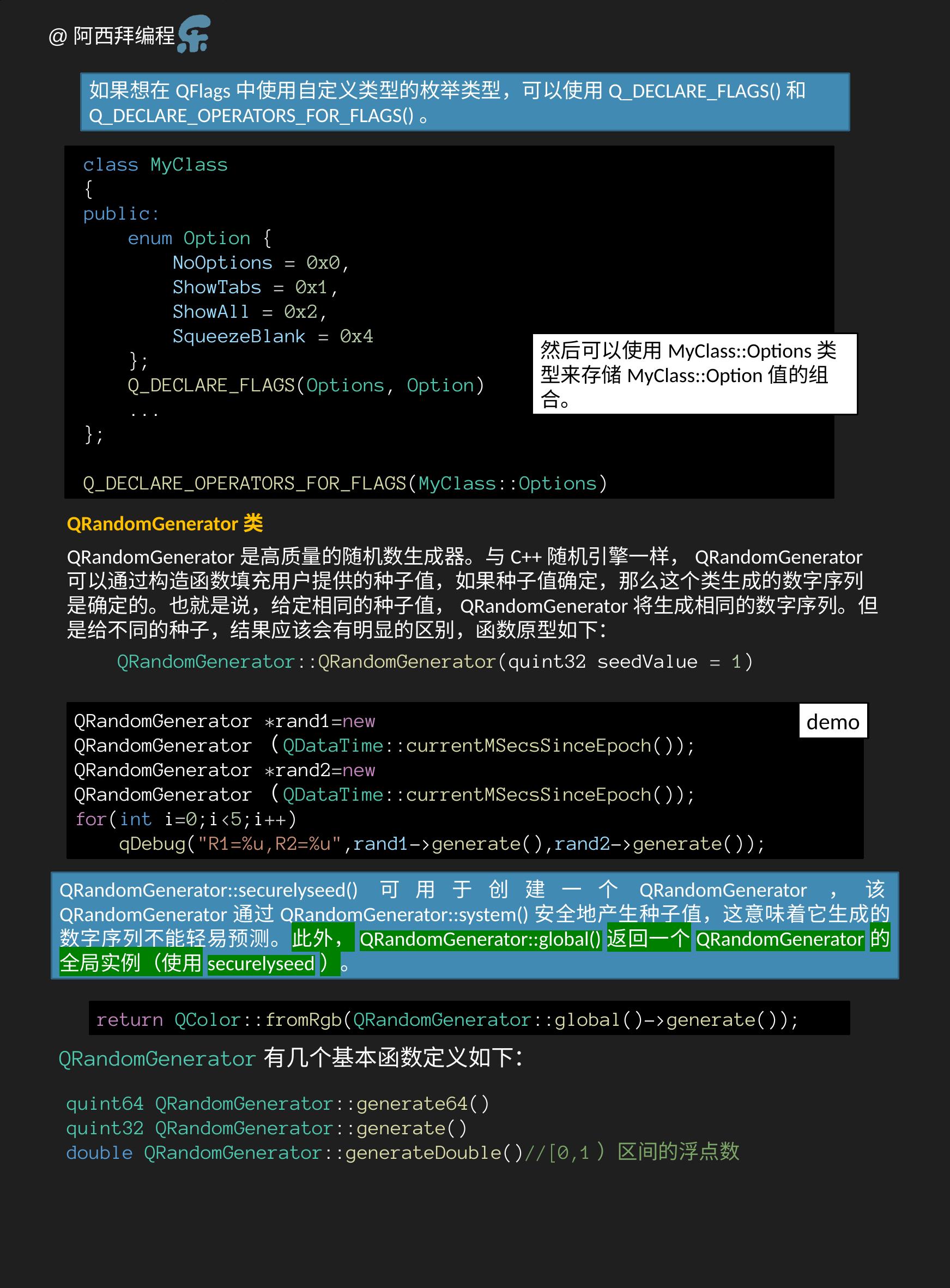

如果想在QFlags中使用自定义类型的枚举类型，可以使用Q_DECLARE_FLAGS()和Q_DECLARE_OPERATORS_FOR_FLAGS()。
 class MyClass
 {
 public:
     enum Option {
         NoOptions = 0x0,
         ShowTabs = 0x1,
         ShowAll = 0x2,
         SqueezeBlank = 0x4
     };
     Q_DECLARE_FLAGS(Options, Option)
     ...
 };
 Q_DECLARE_OPERATORS_FOR_FLAGS(MyClass::Options)
然后可以使用MyClass::Options类型来存储MyClass::Option值的组合。
QRandomGenerator类
QRandomGenerator是高质量的随机数生成器。与C++随机引擎一样，QRandomGenerator可以通过构造函数填充用户提供的种子值，如果种子值确定，那么这个类生成的数字序列是确定的。也就是说，给定相同的种子值，QRandomGenerator将生成相同的数字序列。但是给不同的种子，结果应该会有明显的区别，函数原型如下：
QRandomGenerator::QRandomGenerator(quint32 seedValue = 1)
QRandomGenerator *rand1=new QRandomGenerator（QDataTime::currentMSecsSinceEpoch());
QRandomGenerator *rand2=new QRandomGenerator（QDataTime::currentMSecsSinceEpoch());
for(int i=0;i<5;i++)
    qDebug("R1=%u,R2=%u",rand1->generate(),rand2->generate());
demo
QRandomGenerator::securelyseed()可用于创建一个QRandomGenerator，该QRandomGenerator通过QRandomGenerator::system()安全地产生种子值，这意味着它生成的数字序列不能轻易预测。此外，QRandomGenerator::global()返回一个QRandomGenerator的全局实例（使用securelyseed）。
return QColor::fromRgb(QRandomGenerator::global()->generate());
QRandomGenerator有几个基本函数定义如下：
quint64 QRandomGenerator::generate64()
quint32 QRandomGenerator::generate()
double QRandomGenerator::generateDouble()//[0,1）区间的浮点数